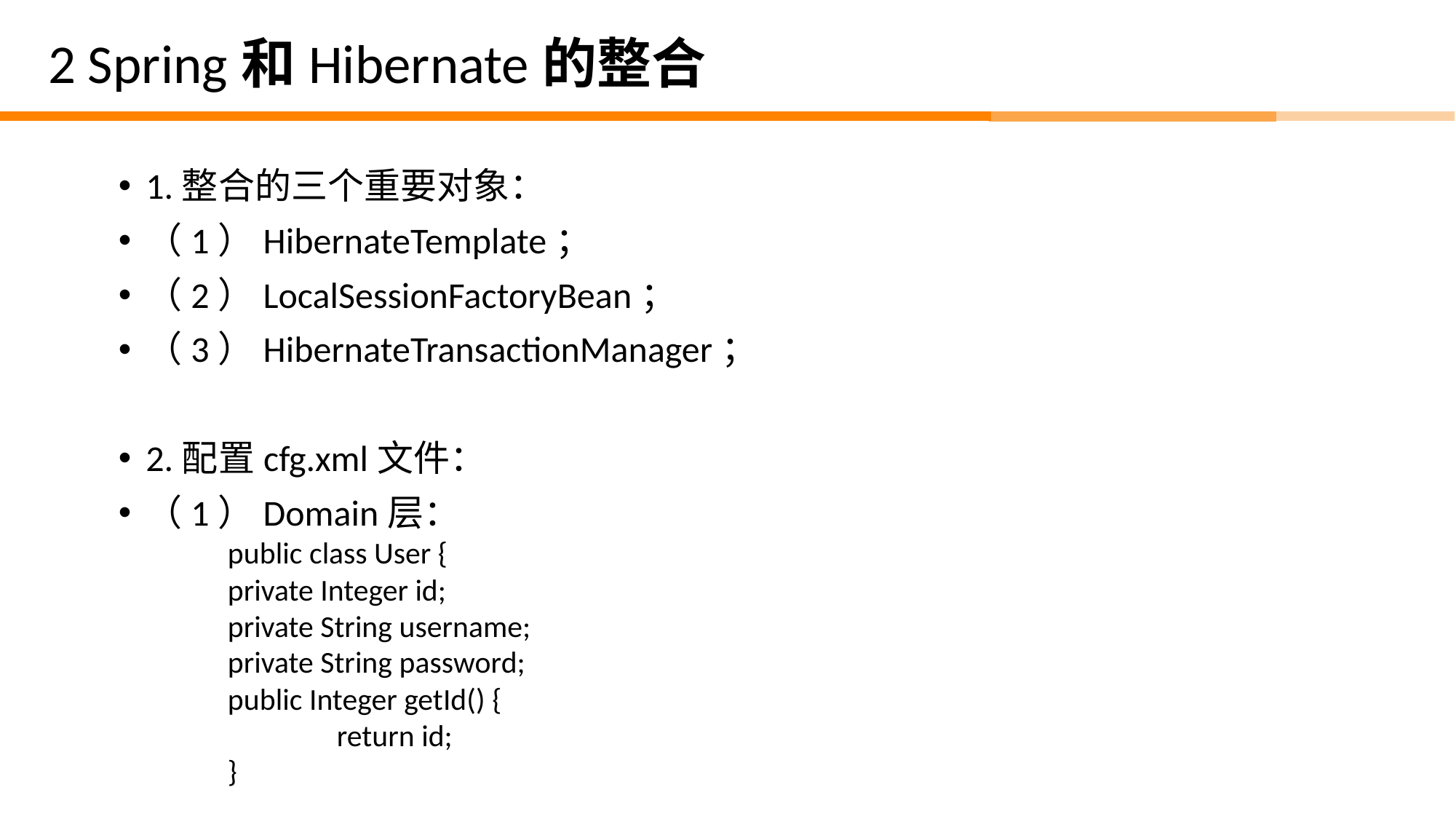

# 2 Spring和Hibernate的整合
1.整合的三个重要对象：
（1）HibernateTemplate；
（2）LocalSessionFactoryBean；
（3）HibernateTransactionManager；

2.配置cfg.xml文件：
（1）Domain层：
	public class User {
	private Integer id;
	private String username;
	private String password;
	public Integer getId() {
		return id;
	}